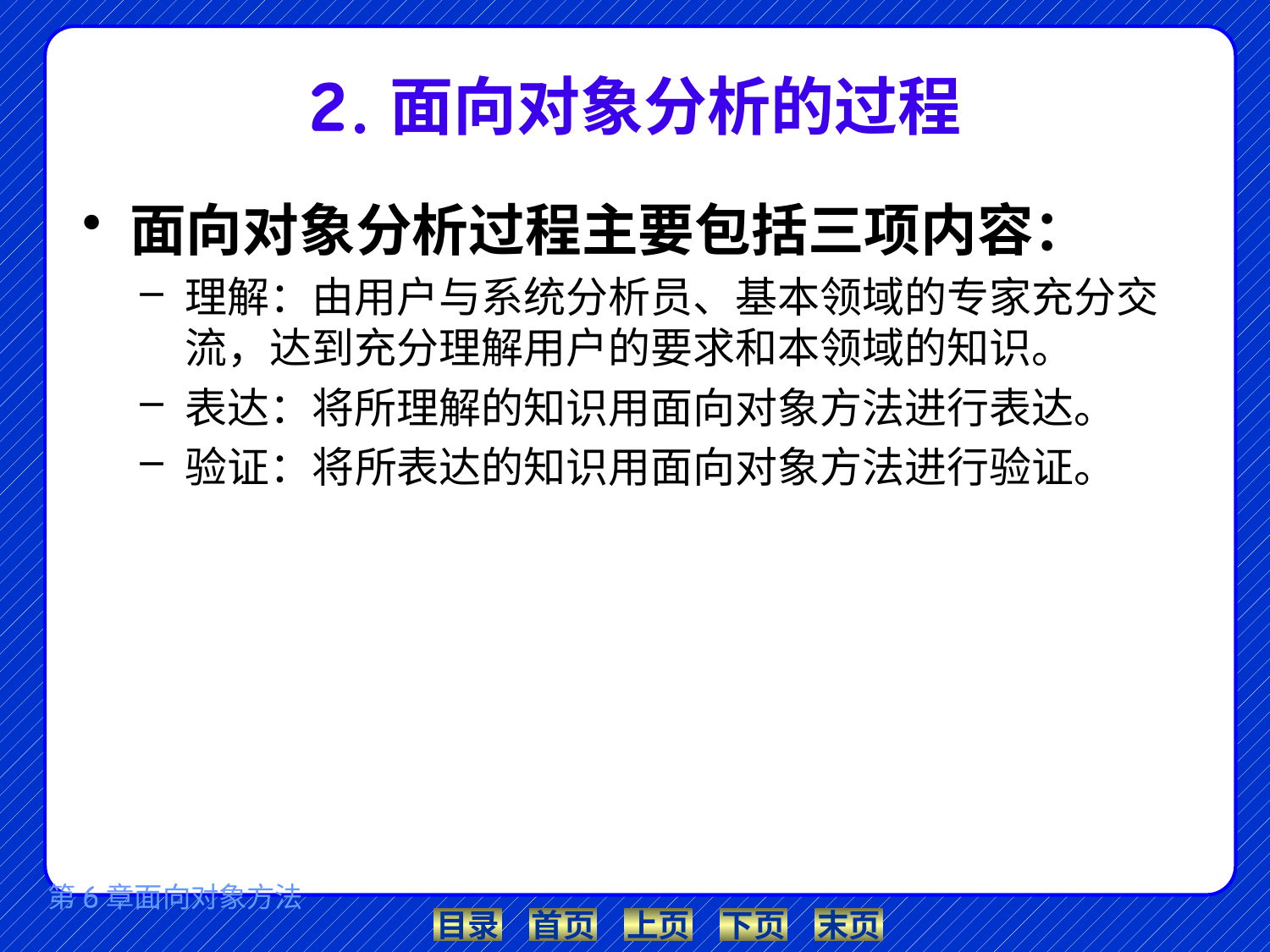

# 2.面向对象分析的过程
面向对象分析过程主要包括三项内容：
理解：由用户与系统分析员、基本领域的专家充分交流，达到充分理解用户的要求和本领域的知识。
表达：将所理解的知识用面向对象方法进行表达。
验证：将所表达的知识用面向对象方法进行验证。
第6章面向对象方法